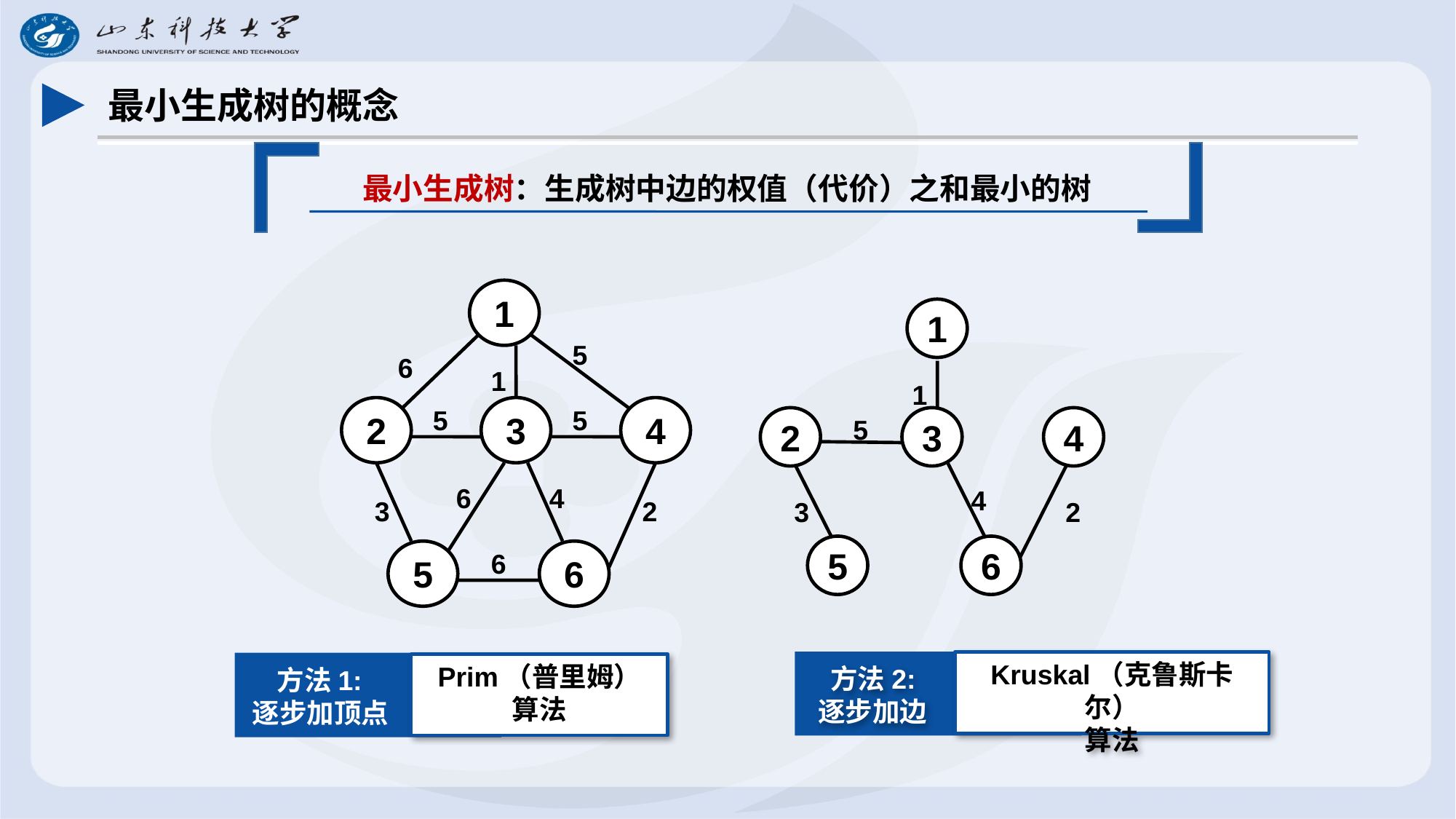

最小生成树的概念

最小生成树：生成树中边的权值（代价）之和最小的树

1

5
6

1
2
5
3
5
4

6
4
3
2
5
6
6

1

1
2
5
3
4

4
3
2
5
6

    方法2:
  逐步加边
Kruskal（克鲁斯卡尔）
算法

     方法1:
 逐步加顶点
Prim（普里姆）
算法